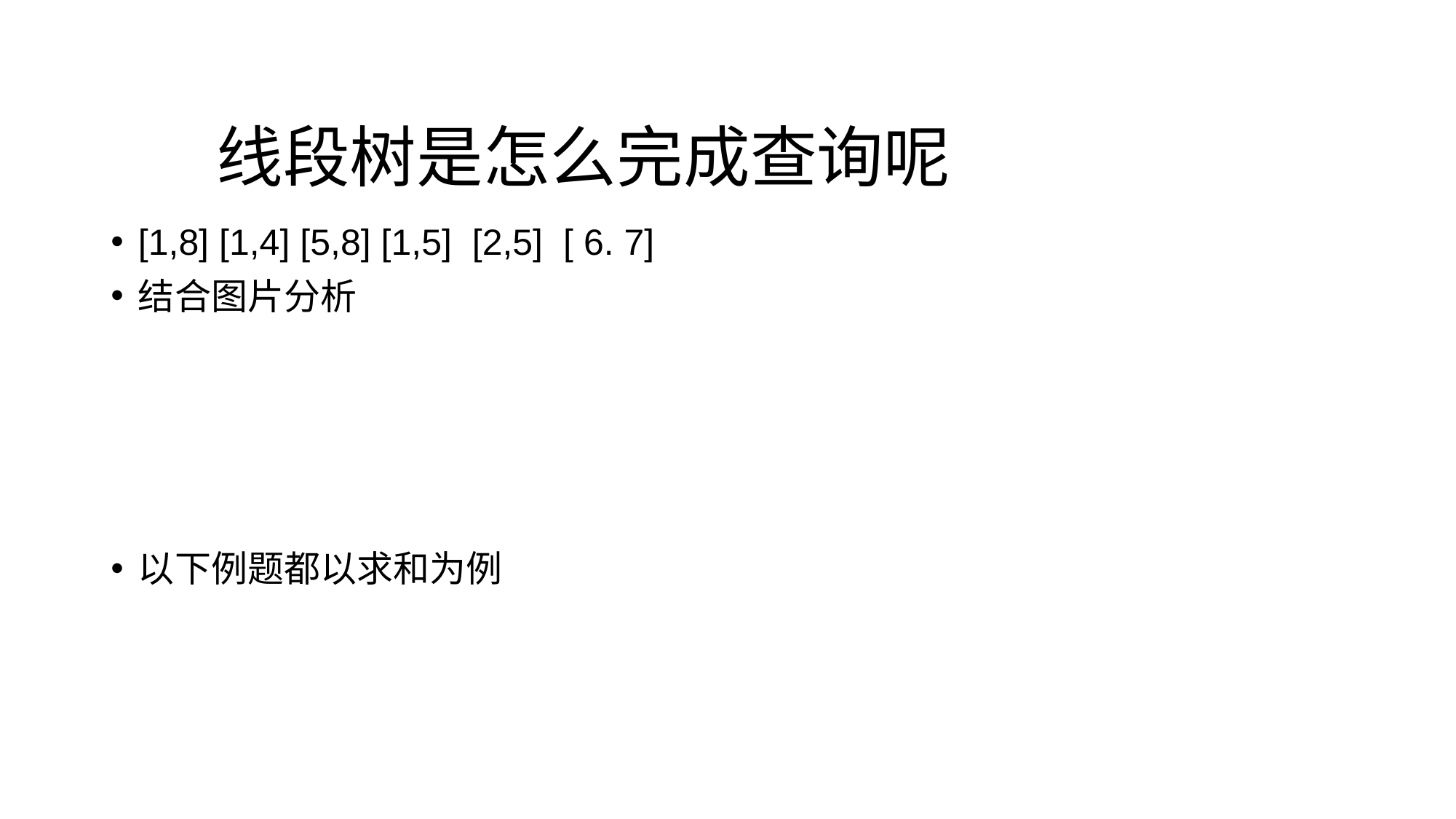

# 线段树是怎么完成查询呢
[1,8] [1,4] [5,8] [1,5]  [2,5]  [ 6. 7]
结合图片分析

以下例题都以求和为例